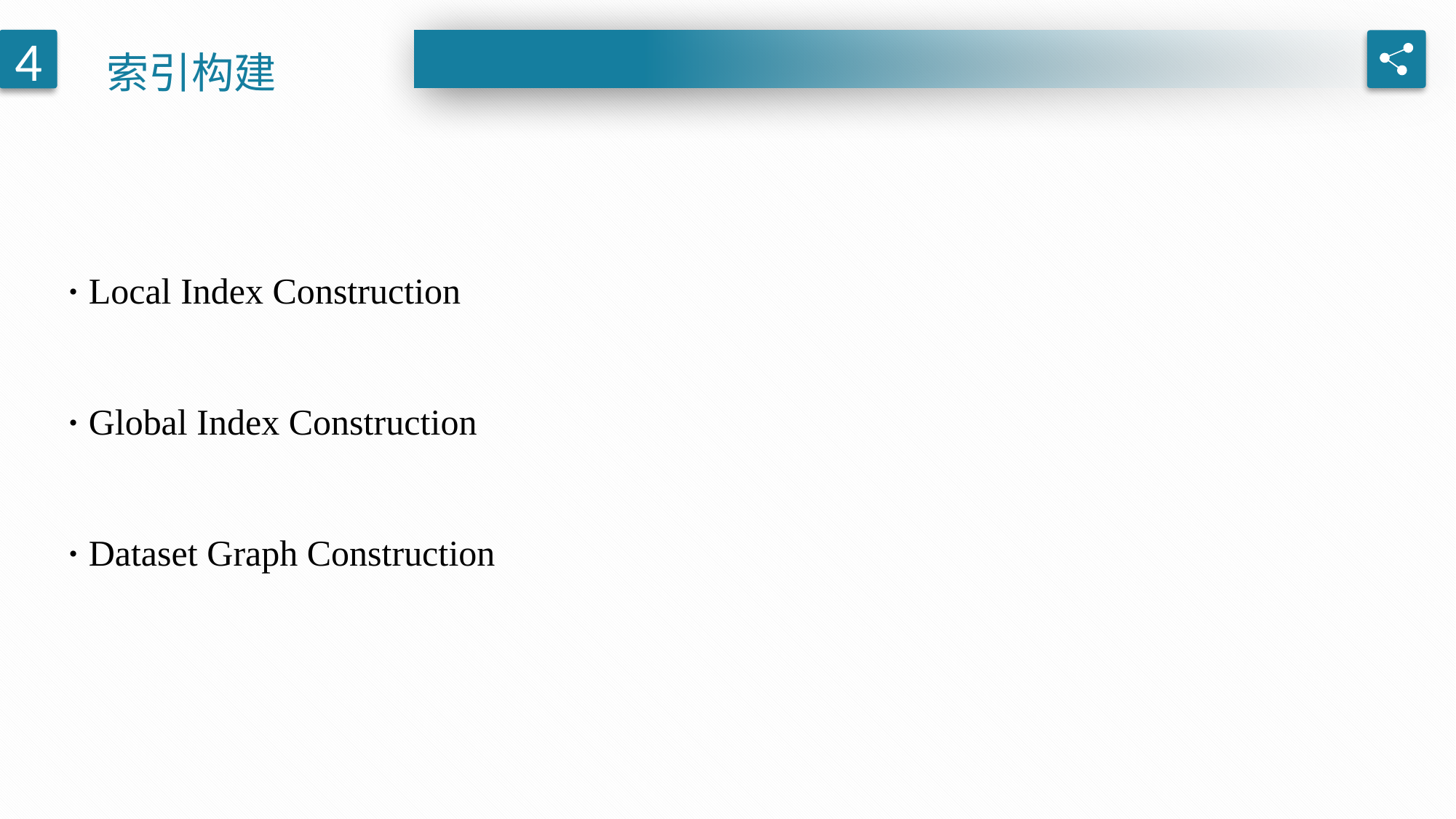

索引构建
4

· Local Index Construction

· Global Index Construction

· Dataset Graph Construction